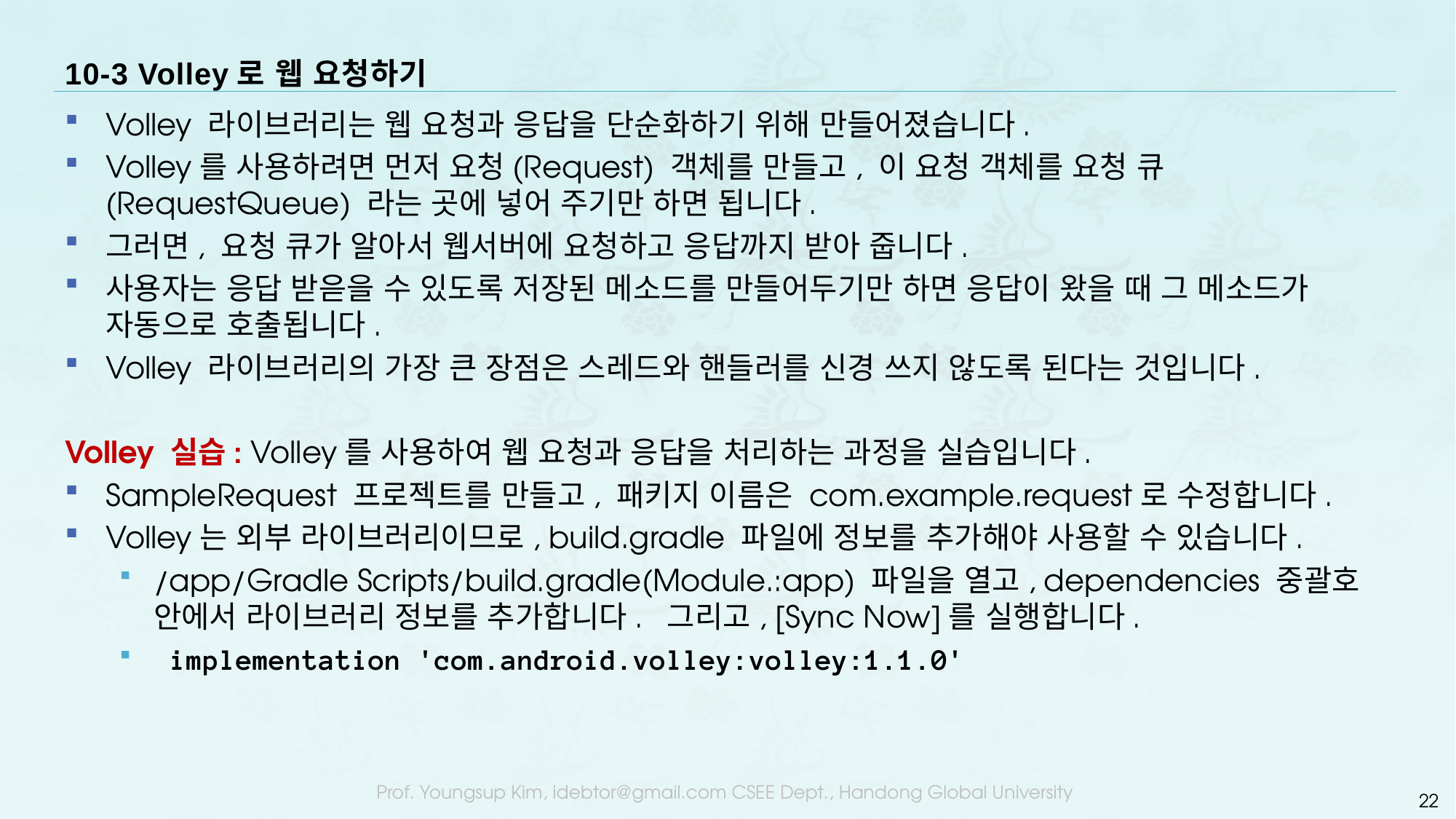

# 10-3 Volley로 웹 요청하기
Volley 라이브러리는 웹 요청과 응답을 단순화하기 위해 만들어졌습니다.
Volley를 사용하려면 먼저 요청(Request) 객체를 만들고, 이 요청 객체를 요청 큐(RequestQueue) 라는 곳에 넣어 주기만 하면 됩니다.
그러면, 요청 큐가 알아서 웹서버에 요청하고 응답까지 받아 줍니다.
사용자는 응답 받읃을 수 있도록 저장된 메소드를 만들어두기만 하면 응답이 왔을 때 그 메소드가 자동으로 호출됩니다.
Volley 라이브러리의 가장 큰 장점은 스레드와 핸들러를 신경 쓰지 않도록 된다는 것입니다.

Volley 실습: Volley를 사용하여 웹 요청과 응답을 처리하는 과정을 실습입니다.
SampleRequest 프로젝트를 만들고, 패키지 이름은 com.example.request로 수정합니다.
Volley는 외부 라이브러리이므로, build.gradle 파일에 정보를 추가해야 사용할 수 있습니다.
/app/Gradle Scripts/build.gradle(Module.:app) 파일을 열고, dependencies 중괄호 안에서 라이브러리 정보를 추가합니다.  그리고, [Sync Now]를 실행합니다.
 implementation 'com.android.volley:volley:1.1.0'
22